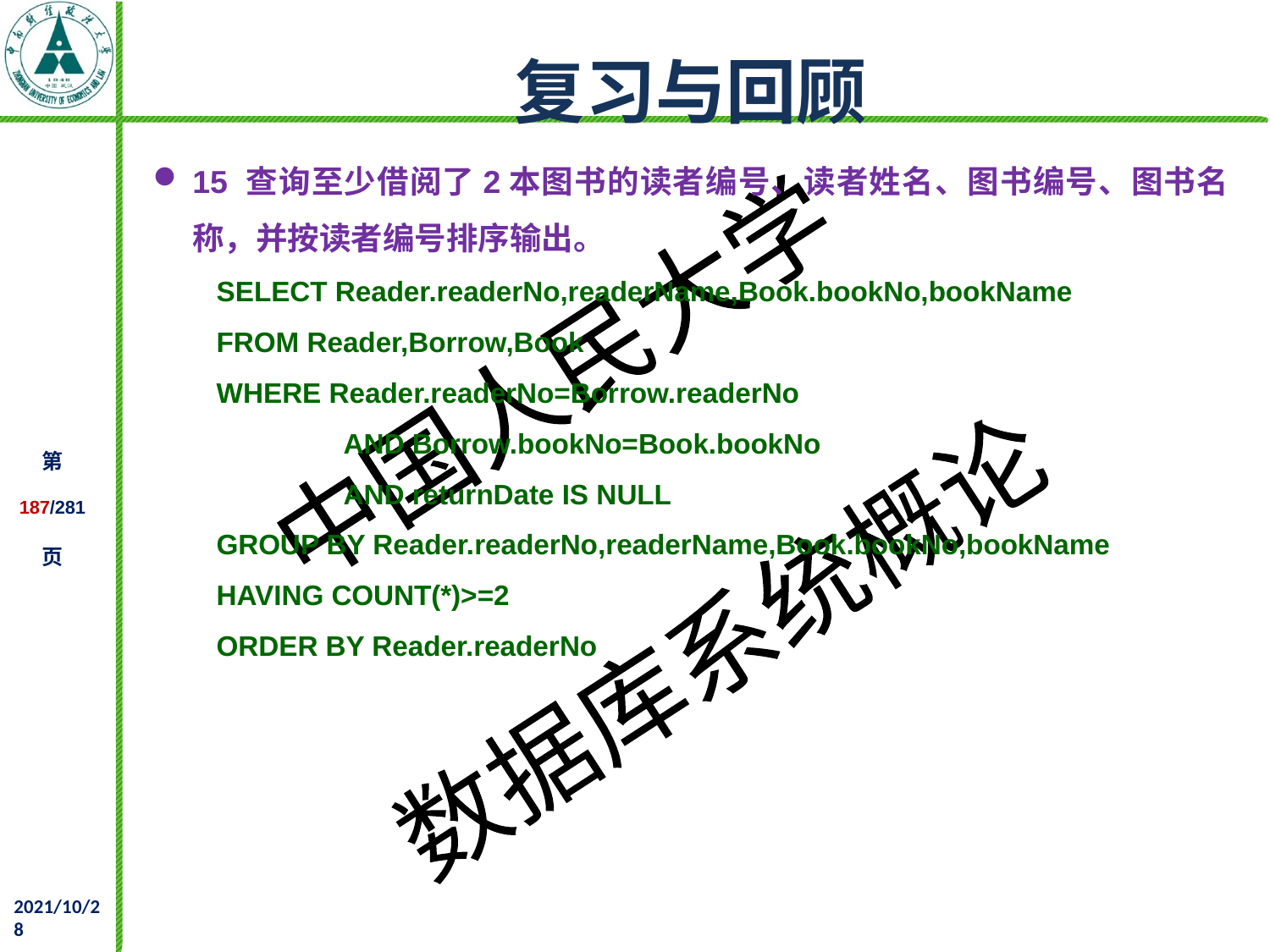

# 复习与回顾
15 查询至少借阅了2本图书的读者编号、读者姓名、图书编号、图书名称，并按读者编号排序输出。
SELECT Reader.readerNo,readerName,Book.bookNo,bookName
FROM Reader,Borrow,Book
WHERE Reader.readerNo=Borrow.readerNo
	AND Borrow.bookNo=Book.bookNo
	AND returnDate IS NULL
GROUP BY Reader.readerNo,readerName,Book.bookNo,bookName
HAVING COUNT(*)>=2
ORDER BY Reader.readerNo
2021/10/28